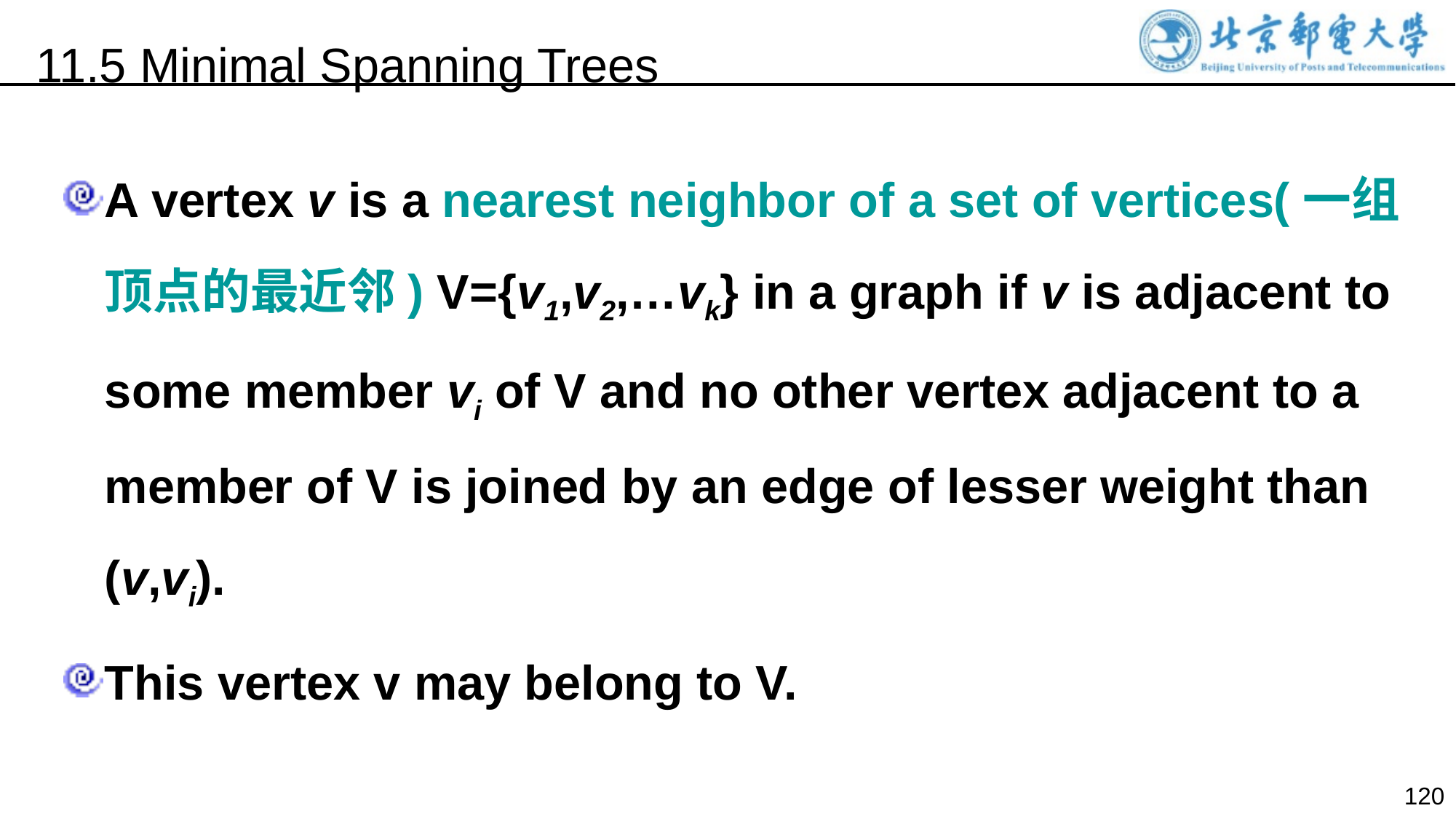

11.5 Minimal Spanning Trees
A vertex v is a nearest neighbor of a set of vertices(一组顶点的最近邻) V={v1,v2,…vk} in a graph if v is adjacent to some member vi of V and no other vertex adjacent to a member of V is joined by an edge of lesser weight than (v,vi).
This vertex v may belong to V.